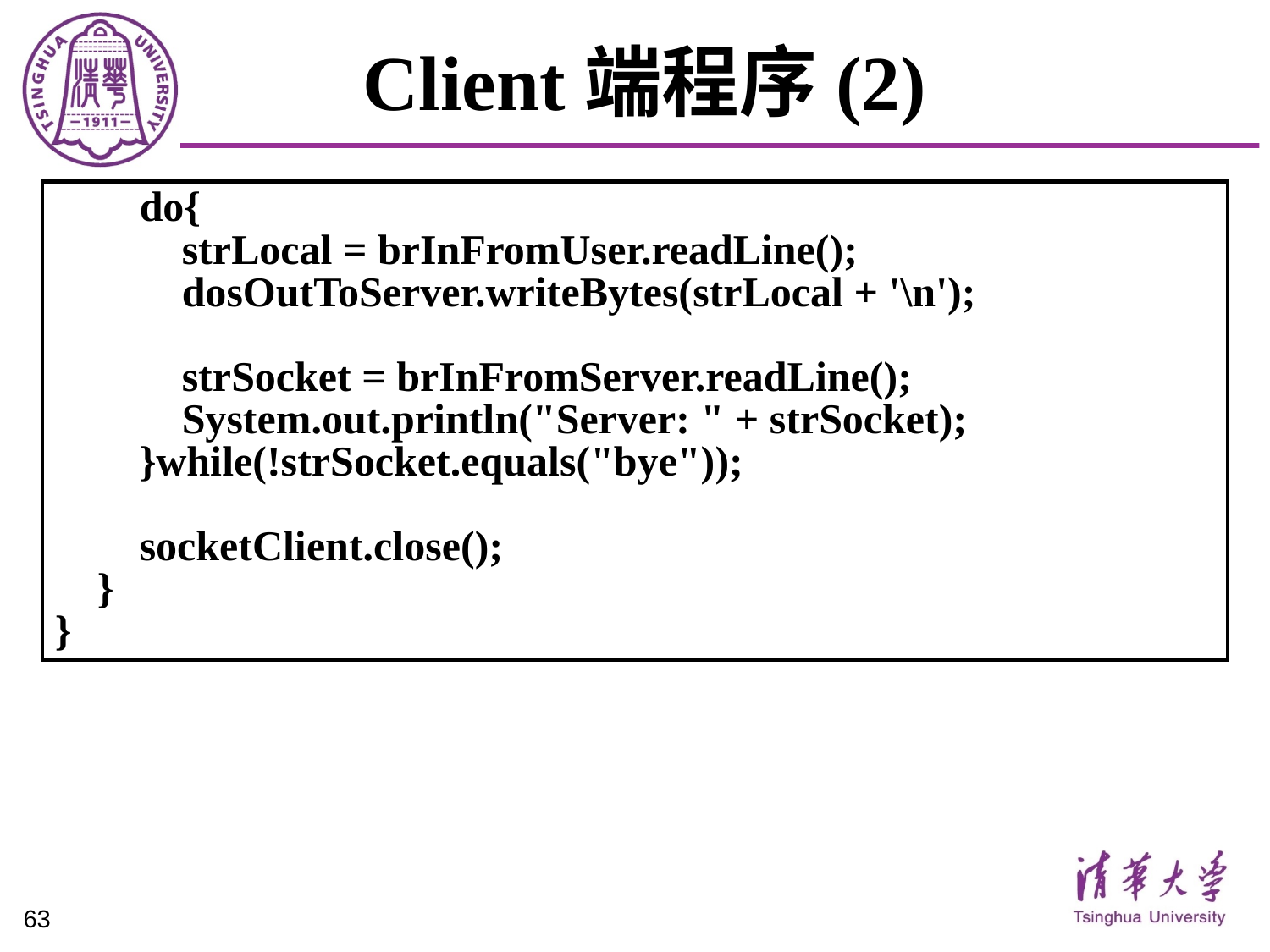

# Client端程序(2)
        do{
            strLocal = brInFromUser.readLine();
            dosOutToServer.writeBytes(strLocal + '\n');

            strSocket = brInFromServer.readLine();
            System.out.println("Server: " + strSocket);
        }while(!strSocket.equals("bye"));

        socketClient.close();
    }
}
63